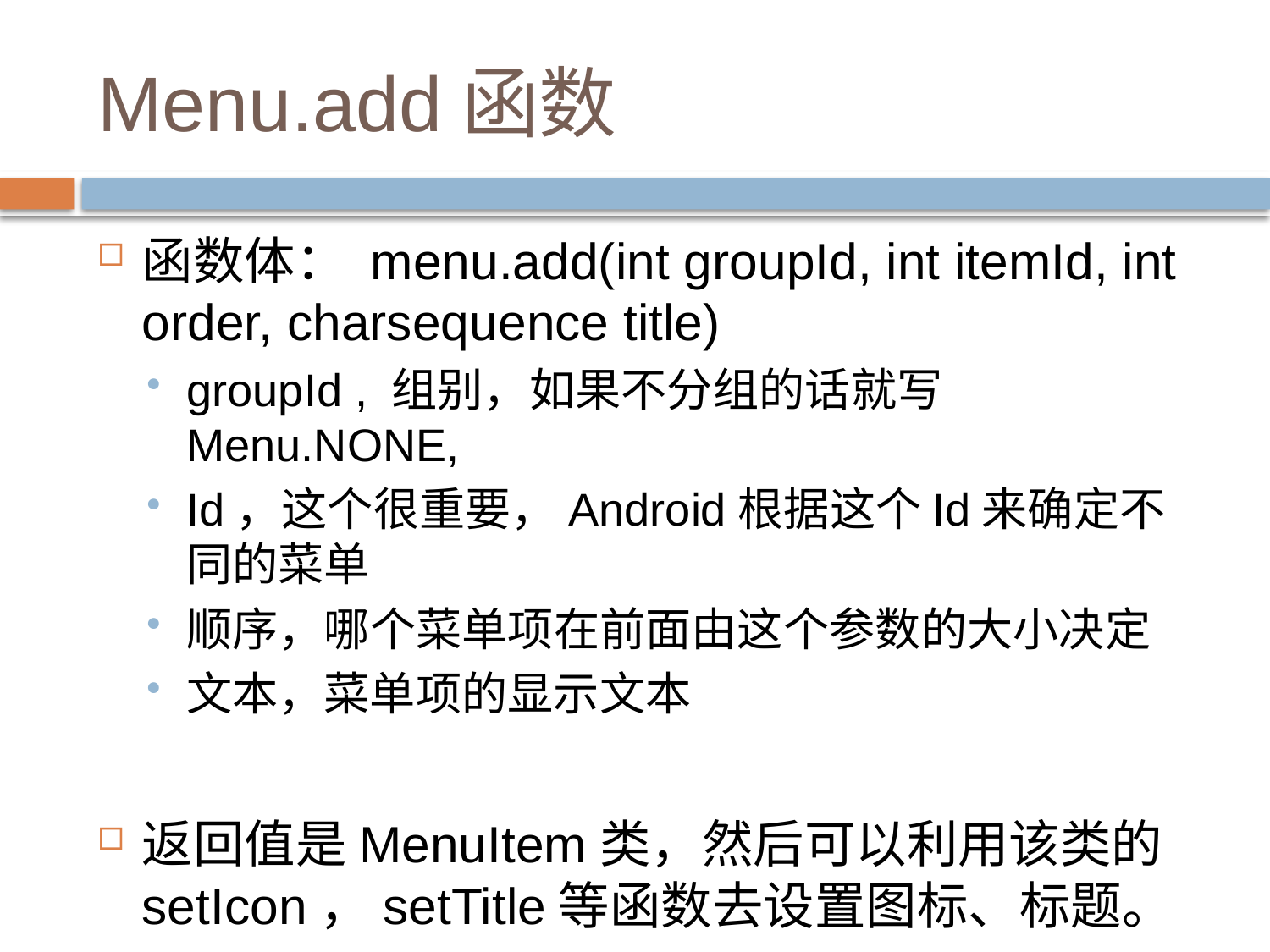

# Menu.add函数
函数体： menu.add(int groupId, int itemId, int order, charsequence title)
groupId , 组别，如果不分组的话就写Menu.NONE,
Id，这个很重要，Android根据这个Id来确定不同的菜单
顺序，哪个菜单项在前面由这个参数的大小决定
文本，菜单项的显示文本

返回值是MenuItem类，然后可以利用该类的setIcon，setTitle等函数去设置图标、标题。